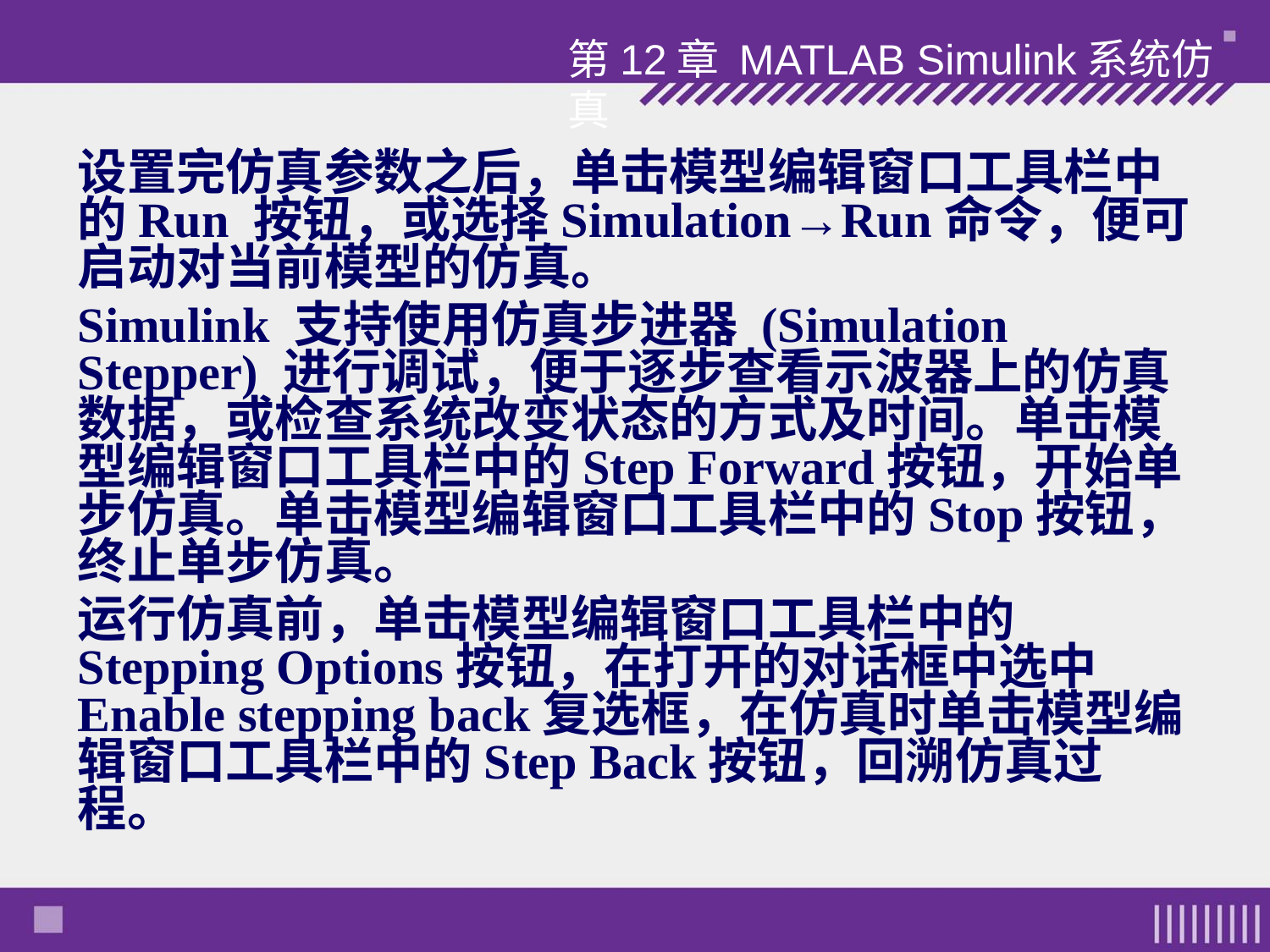

第12章 MATLAB Simulink系统仿真
设置完仿真参数之后，单击模型编辑窗口工具栏中的Run 按钮，或选择Simulation→Run命令，便可启动对当前模型的仿真。
Simulink 支持使用仿真步进器 (Simulation Stepper) 进行调试，便于逐步查看示波器上的仿真数据，或检查系统改变状态的方式及时间。单击模型编辑窗口工具栏中的Step Forward按钮，开始单步仿真。单击模型编辑窗口工具栏中的Stop按钮，终止单步仿真。
运行仿真前，单击模型编辑窗口工具栏中的Stepping Options按钮，在打开的对话框中选中Enable stepping back复选框，在仿真时单击模型编辑窗口工具栏中的Step Back按钮，回溯仿真过程。